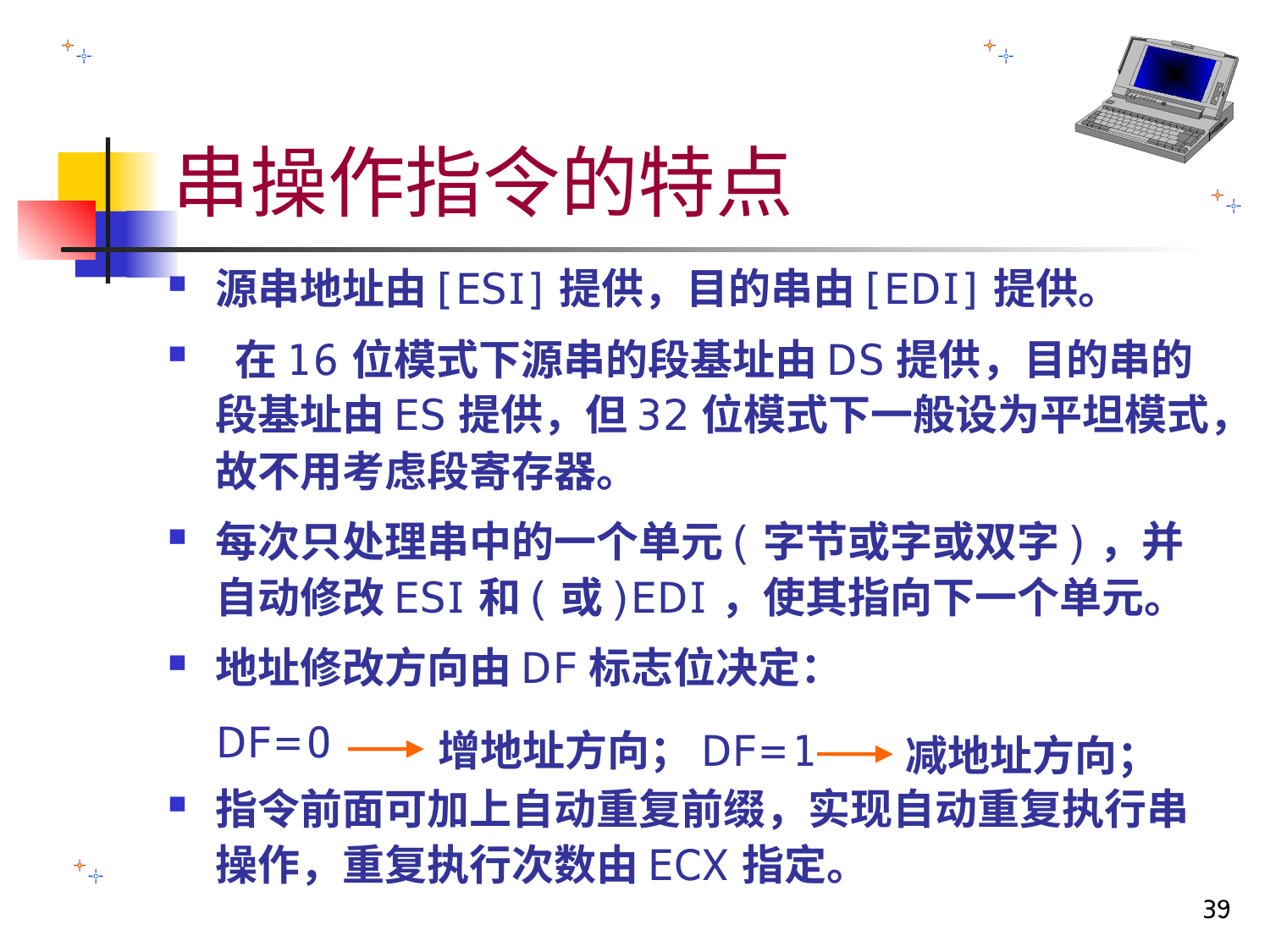

# 串操作指令的特点
源串地址由[ESI]提供，目的串由[EDI]提供。
 在16位模式下源串的段基址由DS提供，目的串的段基址由ES提供，但32位模式下一般设为平坦模式，故不用考虑段寄存器。
每次只处理串中的一个单元(字节或字或双字)，并自动修改ESI和(或)EDI，使其指向下一个单元。
地址修改方向由DF标志位决定：

指令前面可加上自动重复前缀，实现自动重复执行串操作，重复执行次数由ECX指定。
DF=0
增地址方向；
DF=1
减地址方向；

39